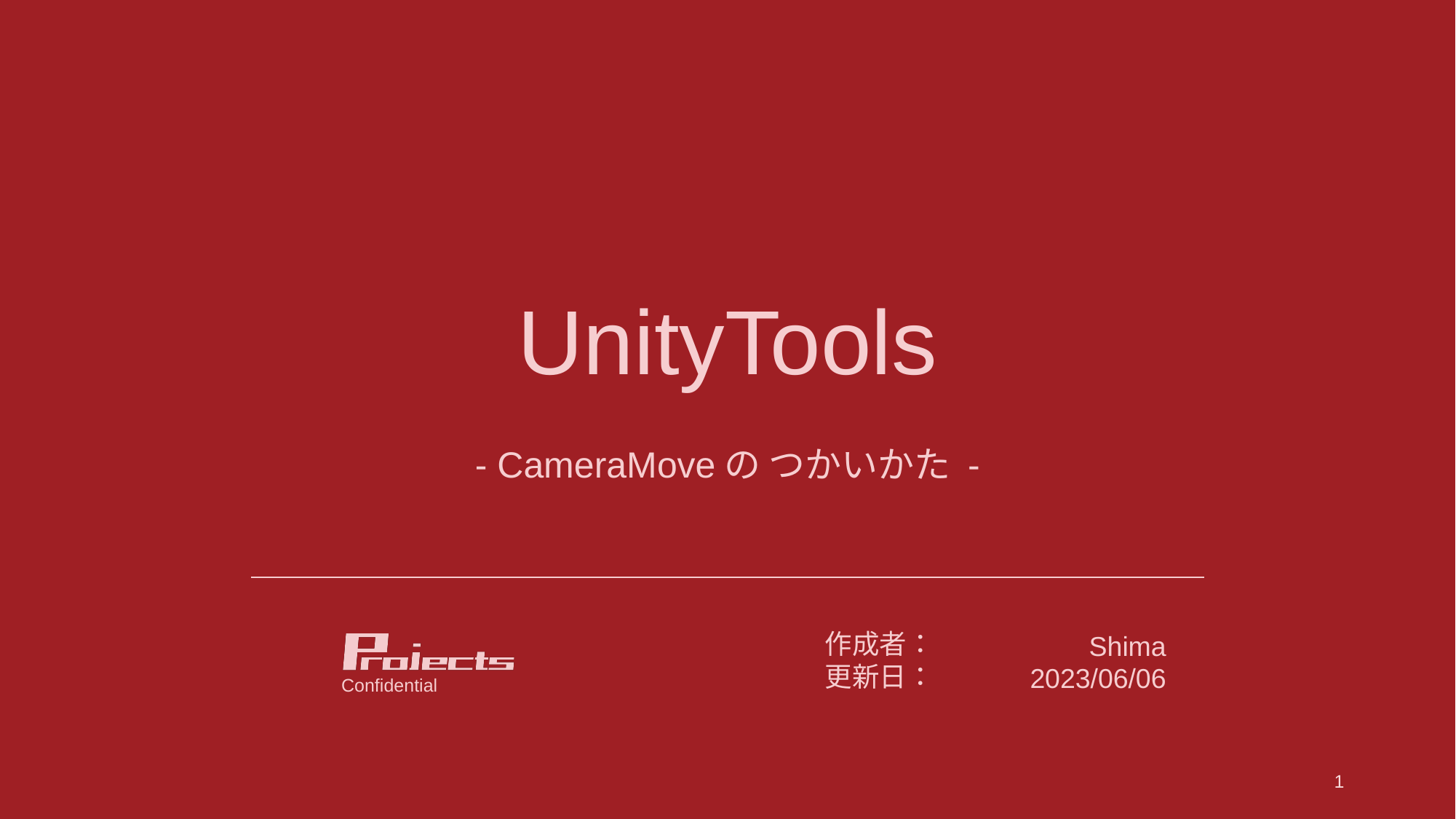

# UnityTools
- CameraMoveの つかいかた -
Shima
2023/06/06
1